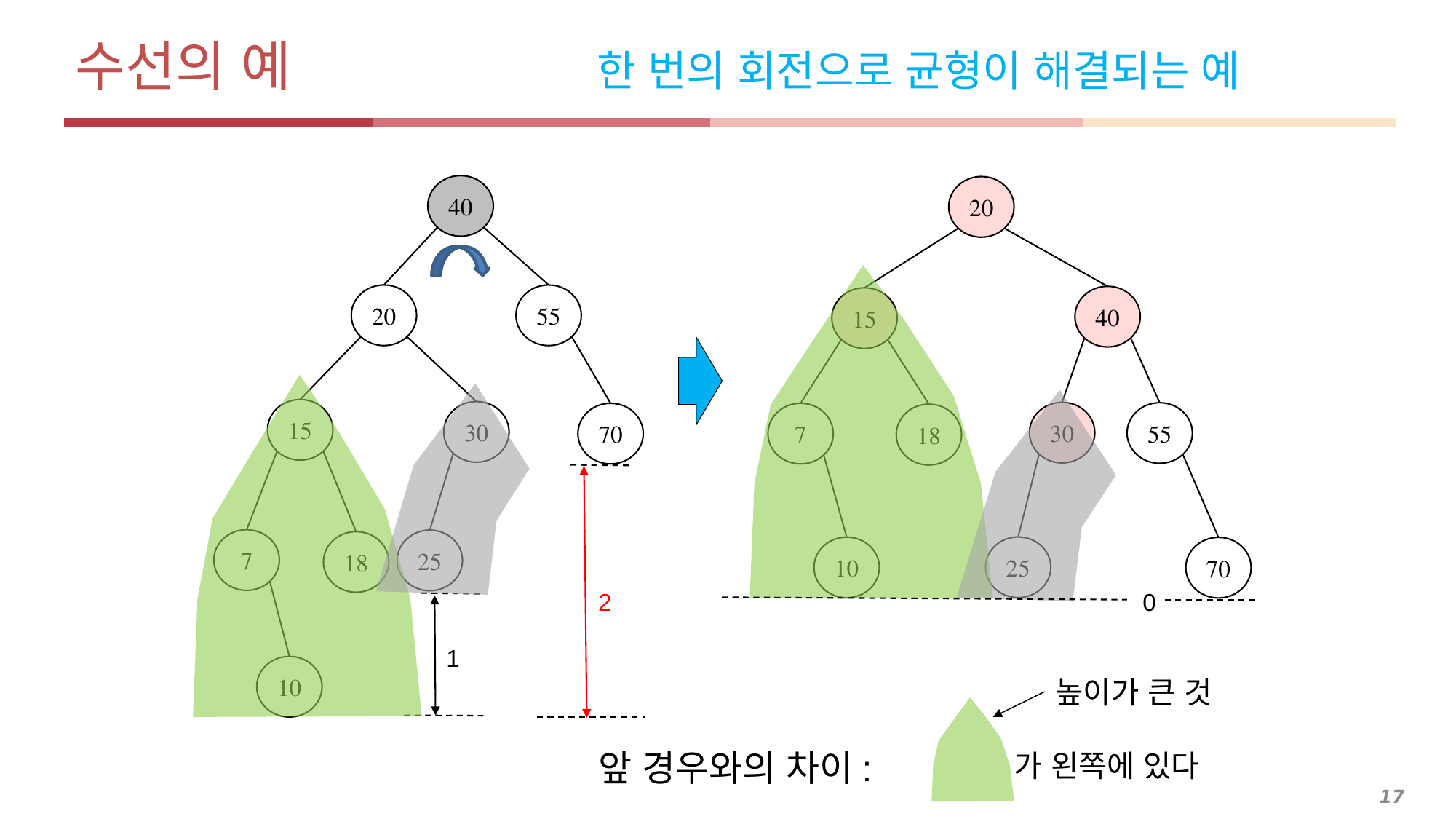

# 수선의 예                    한 번의 회전으로 균형이 해결되는 예
40
20

20
55
40
15
7
18
10

15
30
30
55
70
7
25
18
25
70
2
0
1
10
높이가 큰 것

앞 경우와의 차이:
가 왼쪽에 있다